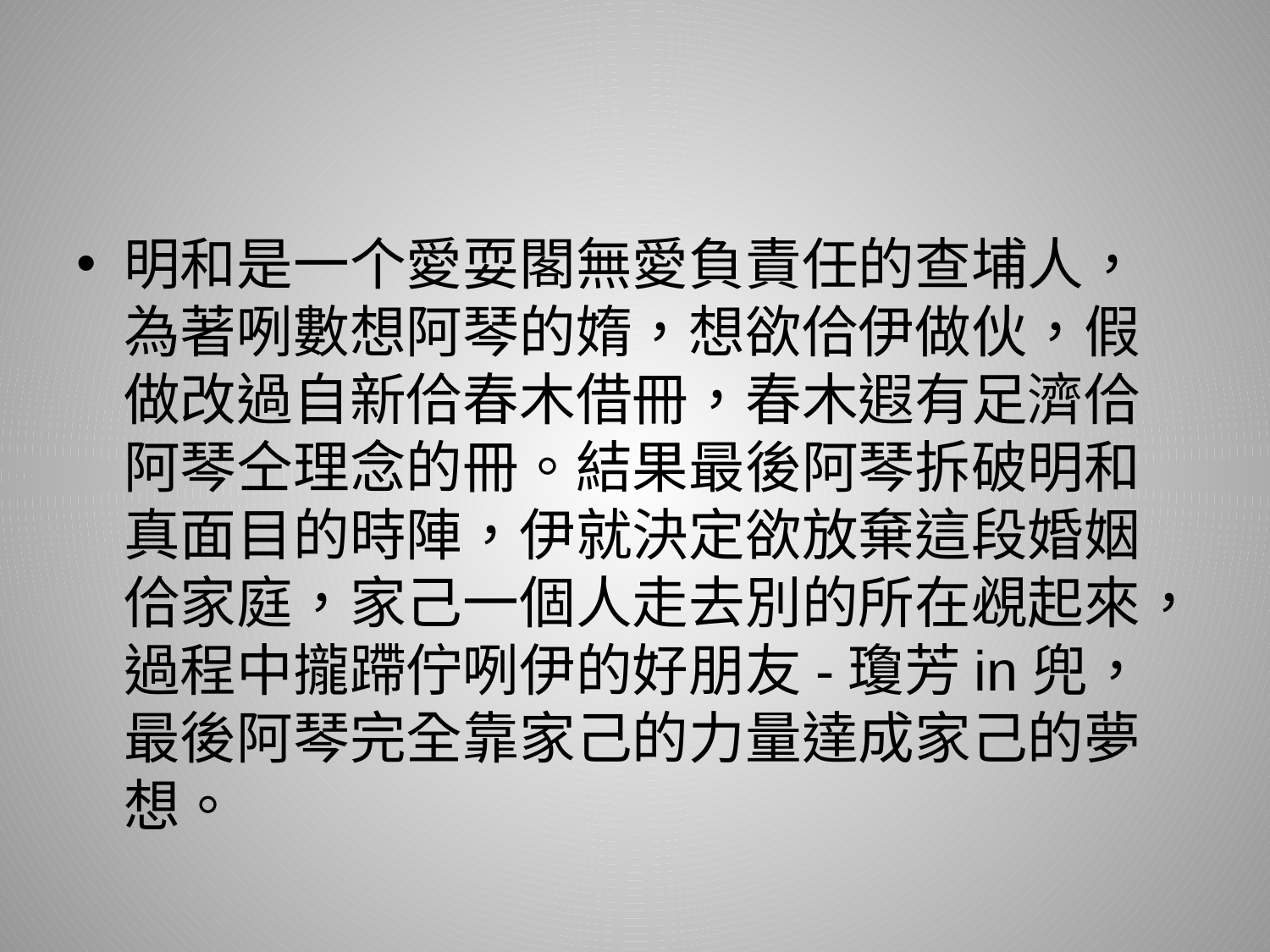

#
明和是一个愛耍閣無愛負責任的查埔人，為著咧數想阿琴的媠，想欲佮伊做伙，假做改過自新佮春木借冊，春木遐有足濟佮阿琴仝理念的冊。結果最後阿琴拆破明和真面目的時陣，伊就決定欲放棄這段婚姻佮家庭，家己一個人走去別的所在覕起來，過程中攏蹛佇咧伊的好朋友-瓊芳in兜，最後阿琴完全靠家己的力量達成家己的夢想。